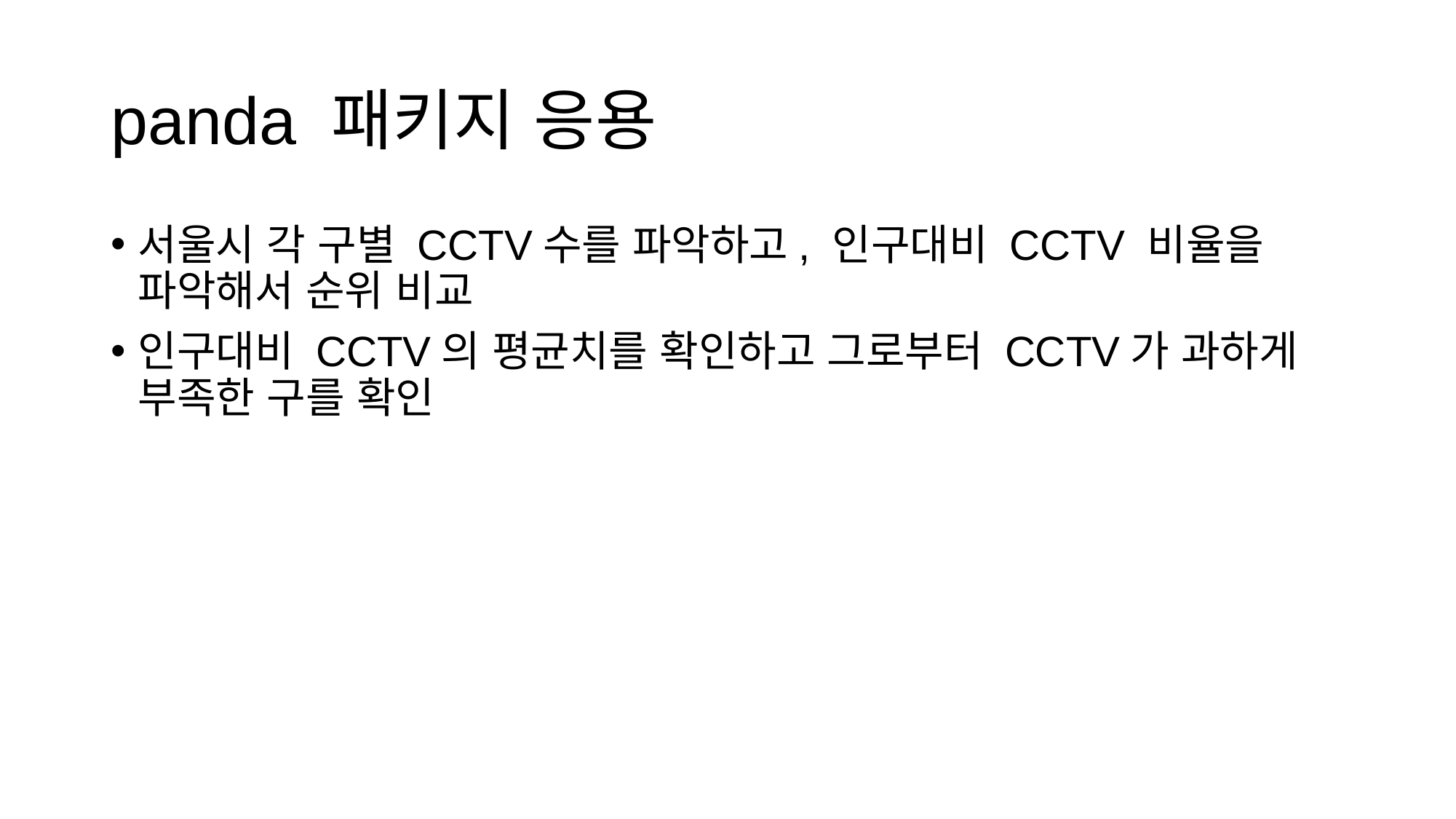

# panda 패키지 응용
서울시 각 구별 CCTV수를 파악하고, 인구대비 CCTV 비율을 파악해서 순위 비교
인구대비 CCTV의 평균치를 확인하고 그로부터 CCTV가 과하게 부족한 구를 확인